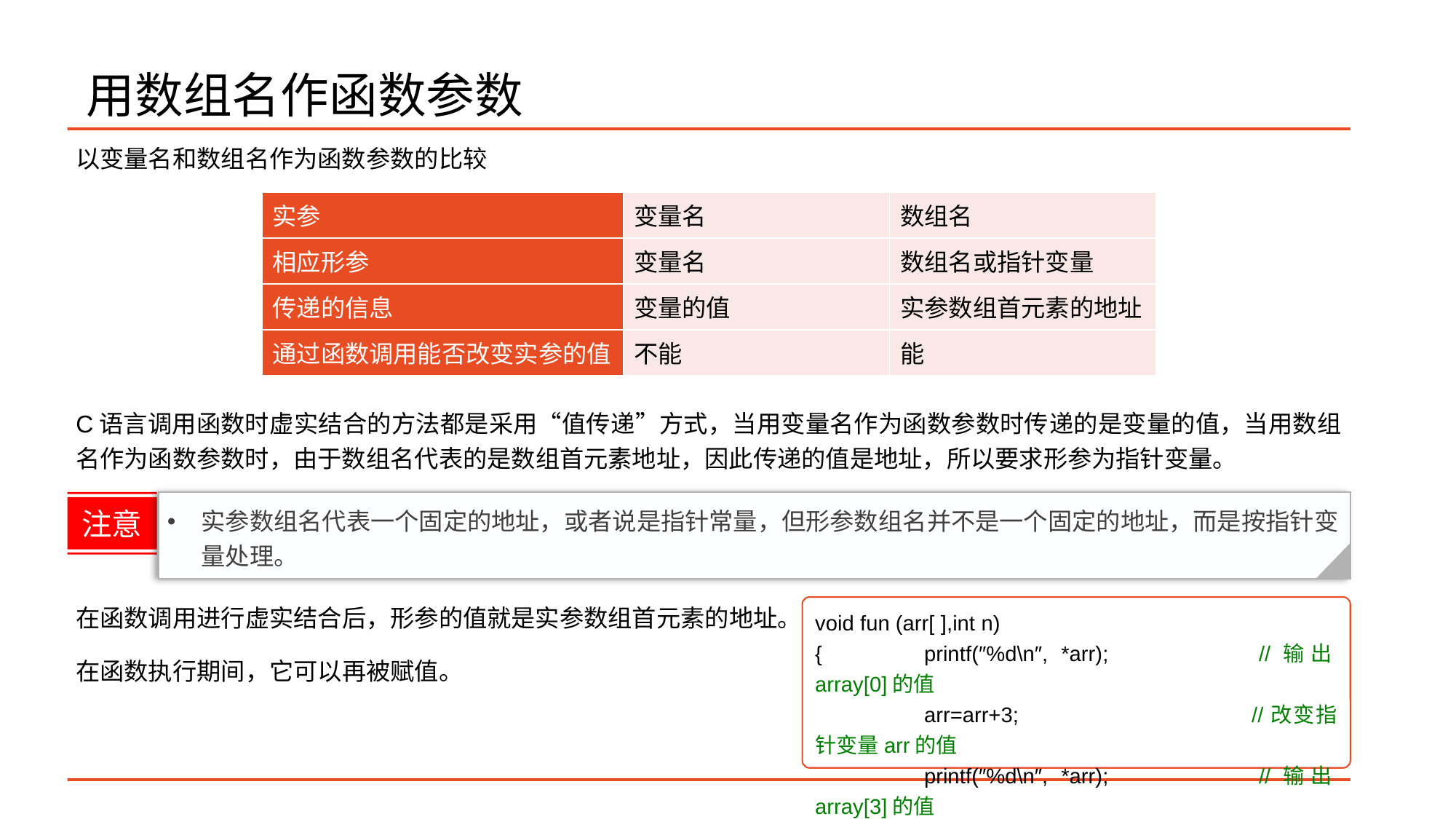

# 用数组名作函数参数
以变量名和数组名作为函数参数的比较

C语言调用函数时虚实结合的方法都是采用“值传递”方式，当用变量名作为函数参数时传递的是变量的值，当用数组名作为函数参数时，由于数组名代表的是数组首元素地址，因此传递的值是地址，所以要求形参为指针变量。

在函数调用进行虚实结合后，形参的值就是实参数组首元素的地址。
在函数执行期间，它可以再被赋值。
| 实参 | 变量名 | 数组名 |
| --- | --- | --- |
| 相应形参 | 变量名 | 数组名或指针变量 |
| 传递的信息 | 变量的值 | 实参数组首元素的地址 |
| 通过函数调用能否改变实参的值 | 不能 | 能 |
注意
实参数组名代表一个固定的地址，或者说是指针常量，但形参数组名并不是一个固定的地址，而是按指针变量处理。

void fun (arr[ ],int n)
{	printf(″%d\n″, *arr);		//输出array[0]的值
	arr=arr+3;			//改变指针变量arr的值
	printf(″%d\n″, *arr);		//输出array[3]的值
}